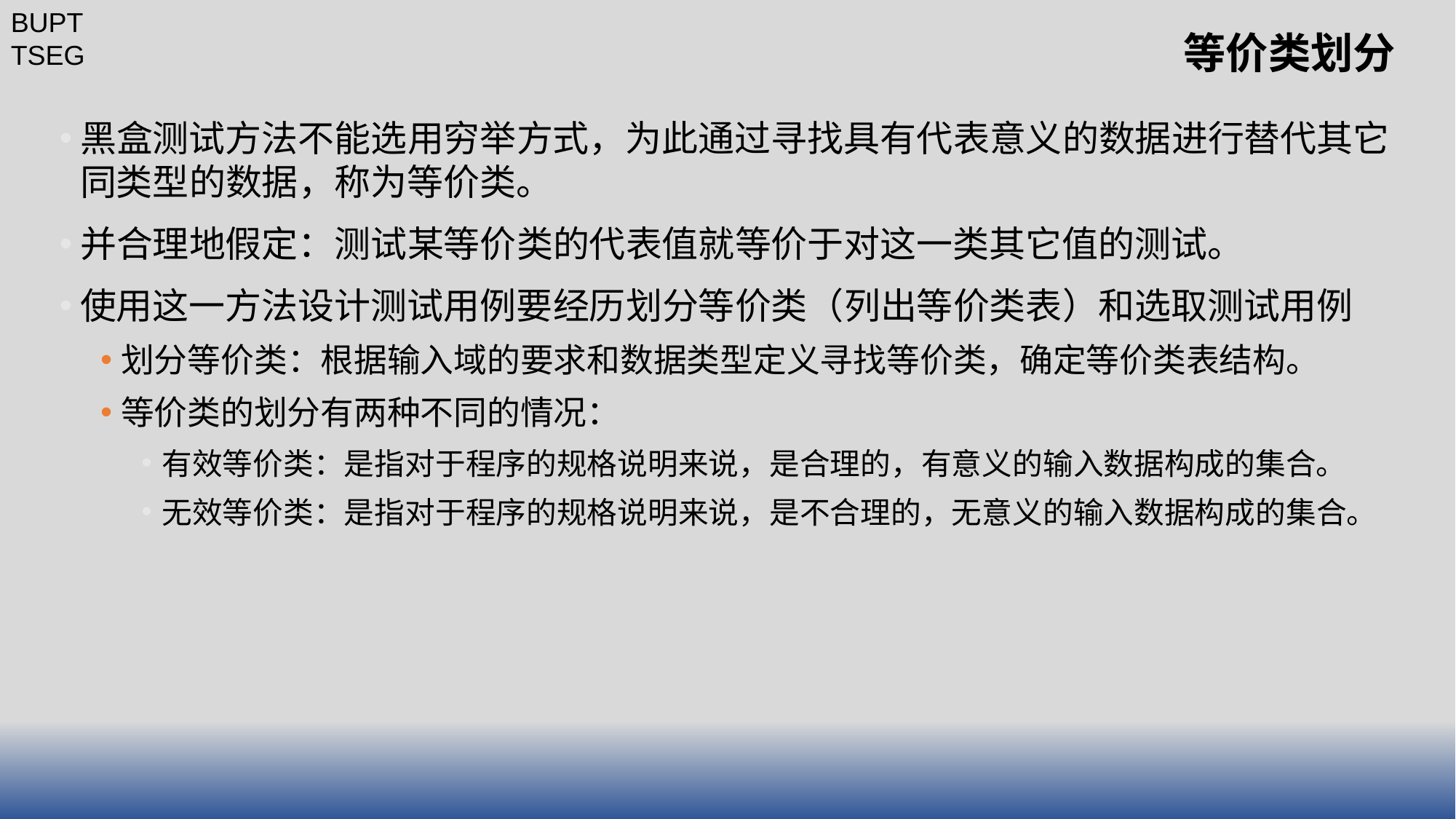

# 等价类划分
黑盒测试方法不能选用穷举方式，为此通过寻找具有代表意义的数据进行替代其它同类型的数据，称为等价类。
并合理地假定：测试某等价类的代表值就等价于对这一类其它值的测试。
使用这一方法设计测试用例要经历划分等价类（列出等价类表）和选取测试用例
划分等价类：根据输入域的要求和数据类型定义寻找等价类，确定等价类表结构。
等价类的划分有两种不同的情况：
有效等价类：是指对于程序的规格说明来说，是合理的，有意义的输入数据构成的集合。
无效等价类：是指对于程序的规格说明来说，是不合理的，无意义的输入数据构成的集合。